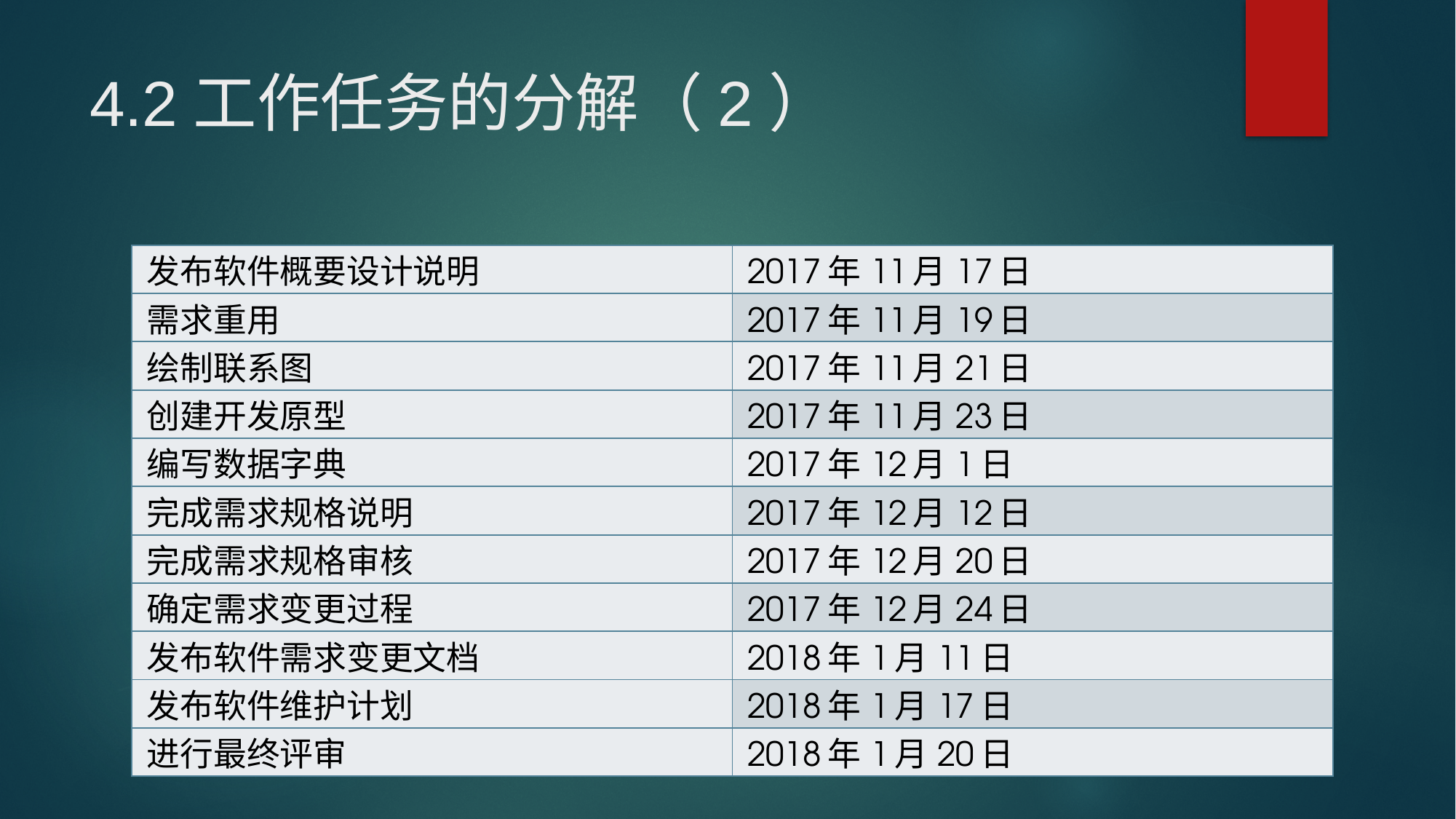

# 4.2工作任务的分解（2）
| 发布软件概要设计说明 | 2017年11月17日 |
| --- | --- |
| 需求重用 | 2017年11月19日 |
| 绘制联系图 | 2017年11月21日 |
| 创建开发原型 | 2017年11月23日 |
| 编写数据字典 | 2017年12月1日 |
| 完成需求规格说明 | 2017年12月12日 |
| 完成需求规格审核 | 2017年12月20日 |
| 确定需求变更过程 | 2017年12月24日 |
| 发布软件需求变更文档 | 2018年1月11日 |
| 发布软件维护计划 | 2018年1月17日 |
| 进行最终评审 | 2018年1月20日 |